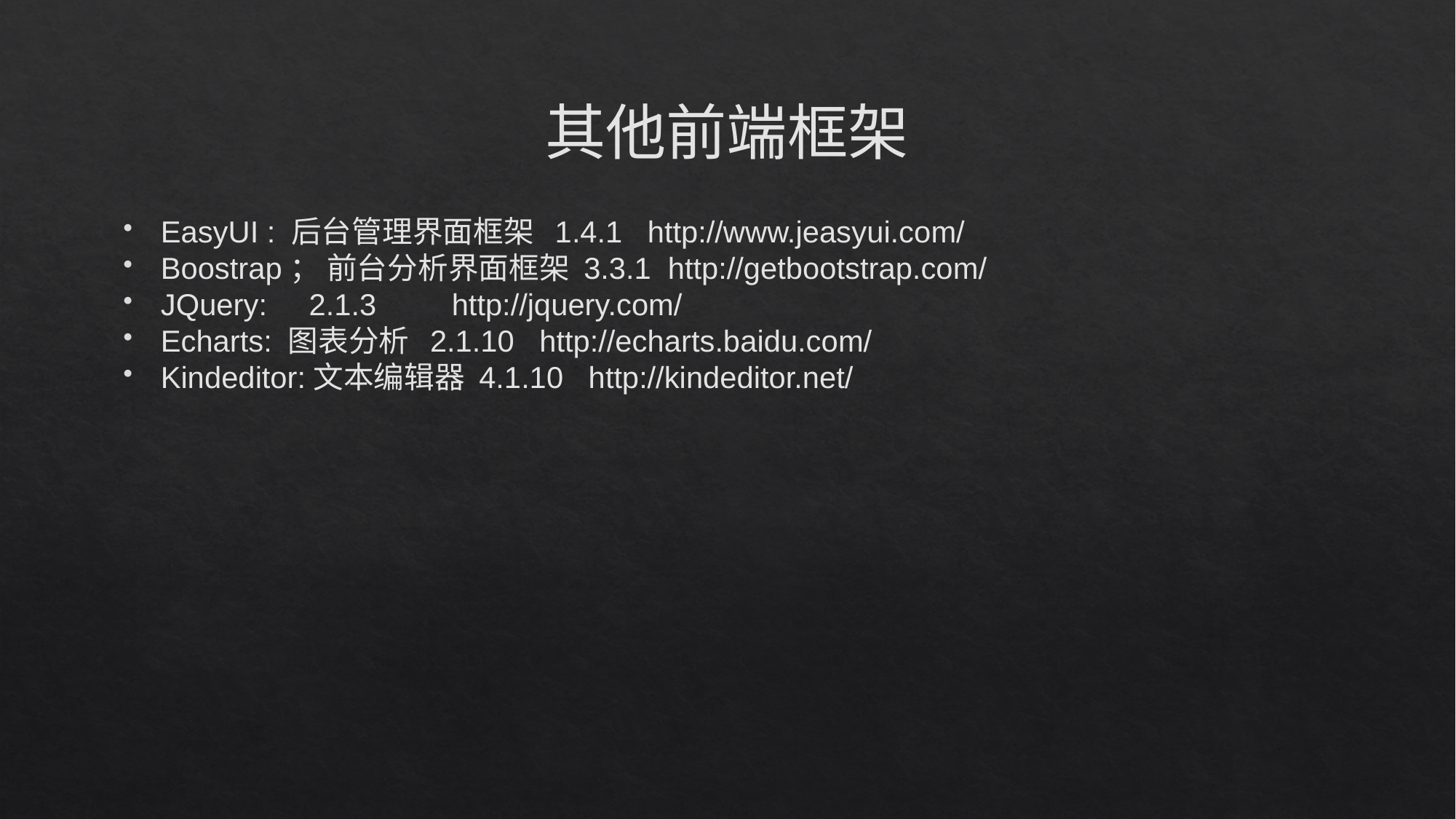

其他前端框架
EasyUI : 后台管理界面框架  1.4.1   http://www.jeasyui.com/
Boostrap； 前台分析界面框架 3.3.1  http://getbootstrap.com/
JQuery:     2.1.3         http://jquery.com/
Echarts: 图表分析  2.1.10   http://echarts.baidu.com/
Kindeditor:文本编辑器 4.1.10   http://kindeditor.net/